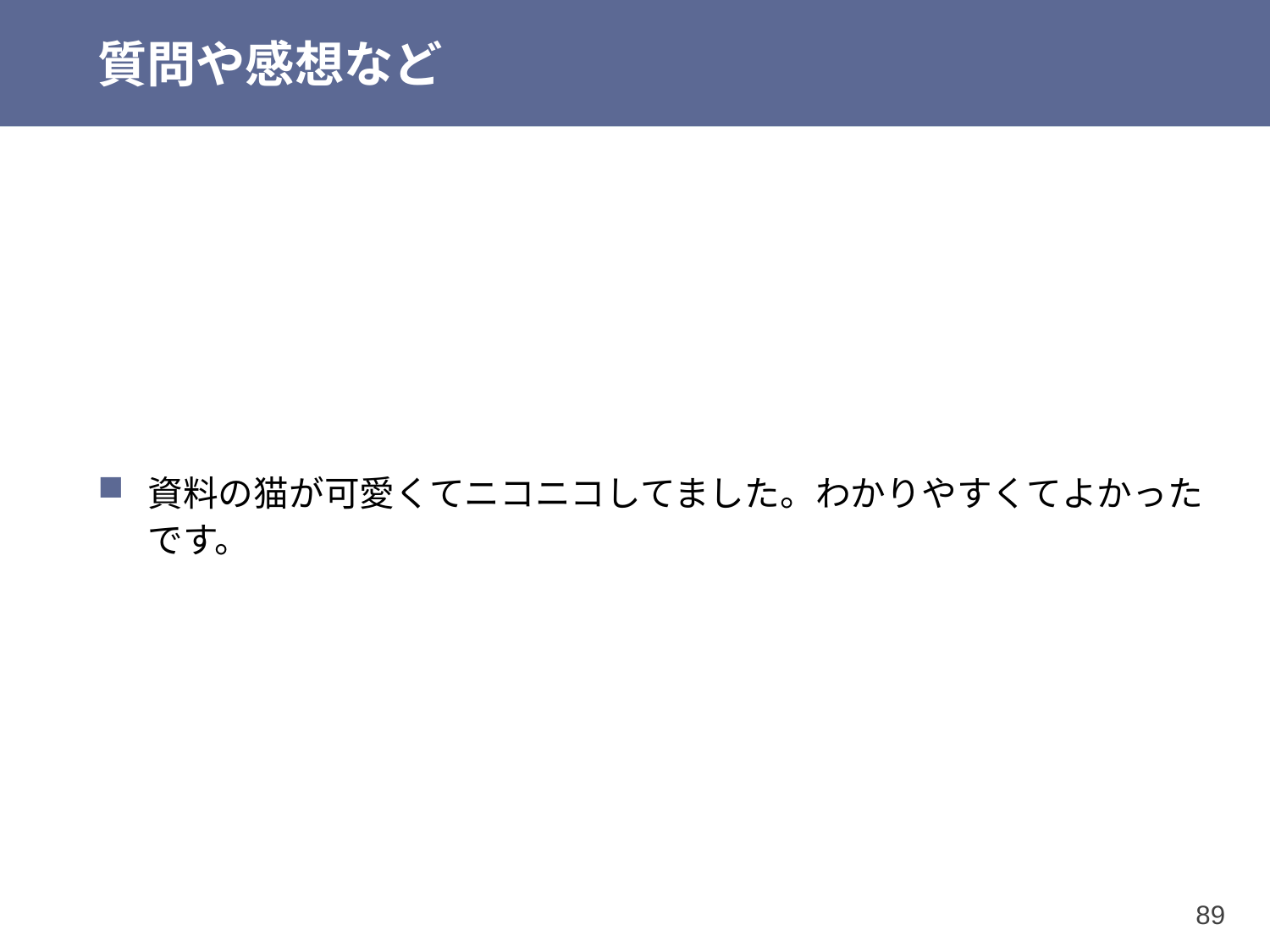

# 質問や感想など
資料の猫が可愛くてニコニコしてました。わかりやすくてよかったです。